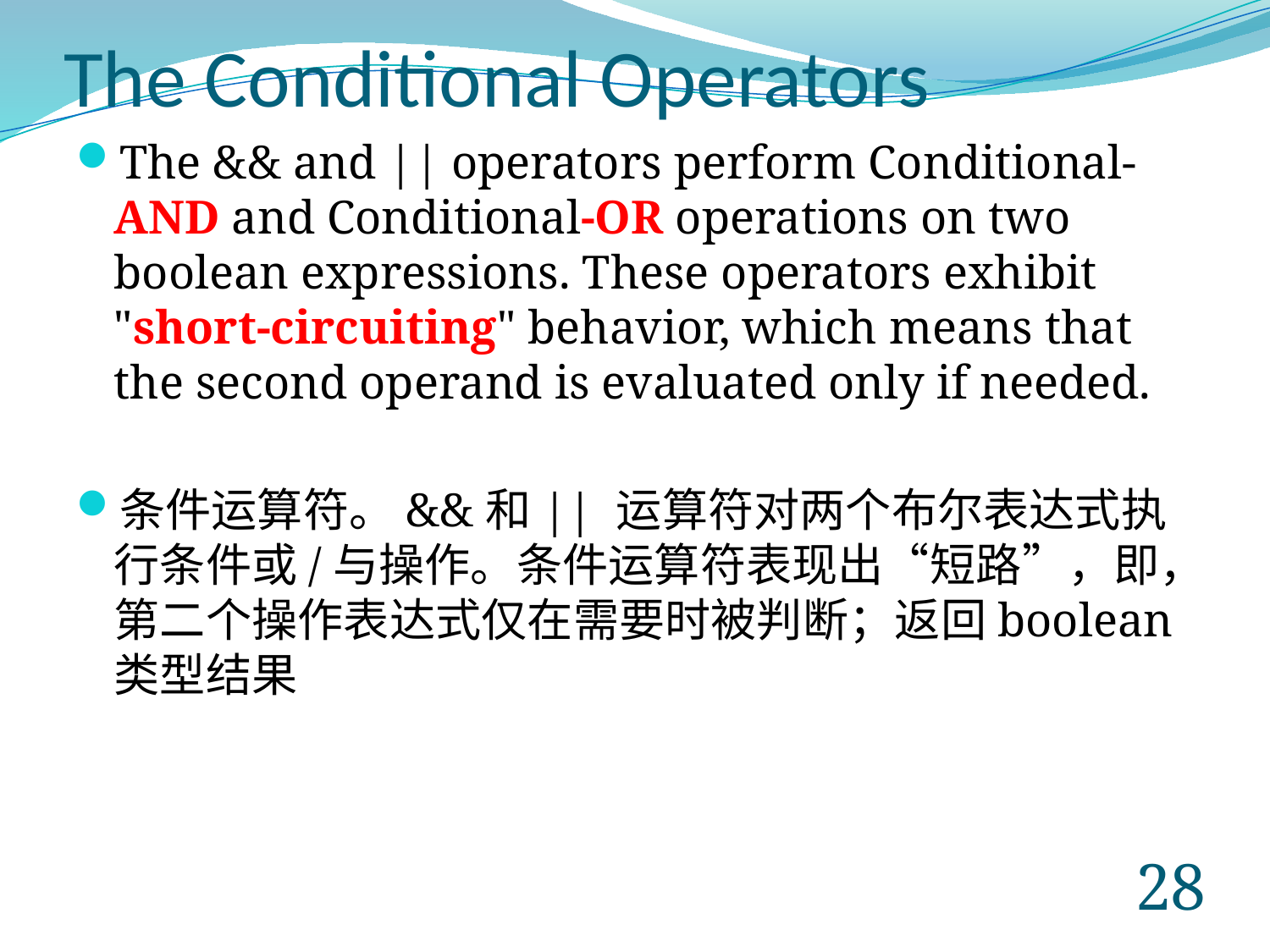

# The Conditional Operators
The && and || operators perform Conditional-AND and Conditional-OR operations on two boolean expressions. These operators exhibit "short-circuiting" behavior, which means that the second operand is evaluated only if needed.

条件运算符。&&和|| 运算符对两个布尔表达式执行条件或/与操作。条件运算符表现出“短路”，即，第二个操作表达式仅在需要时被判断；返回boolean类型结果
28